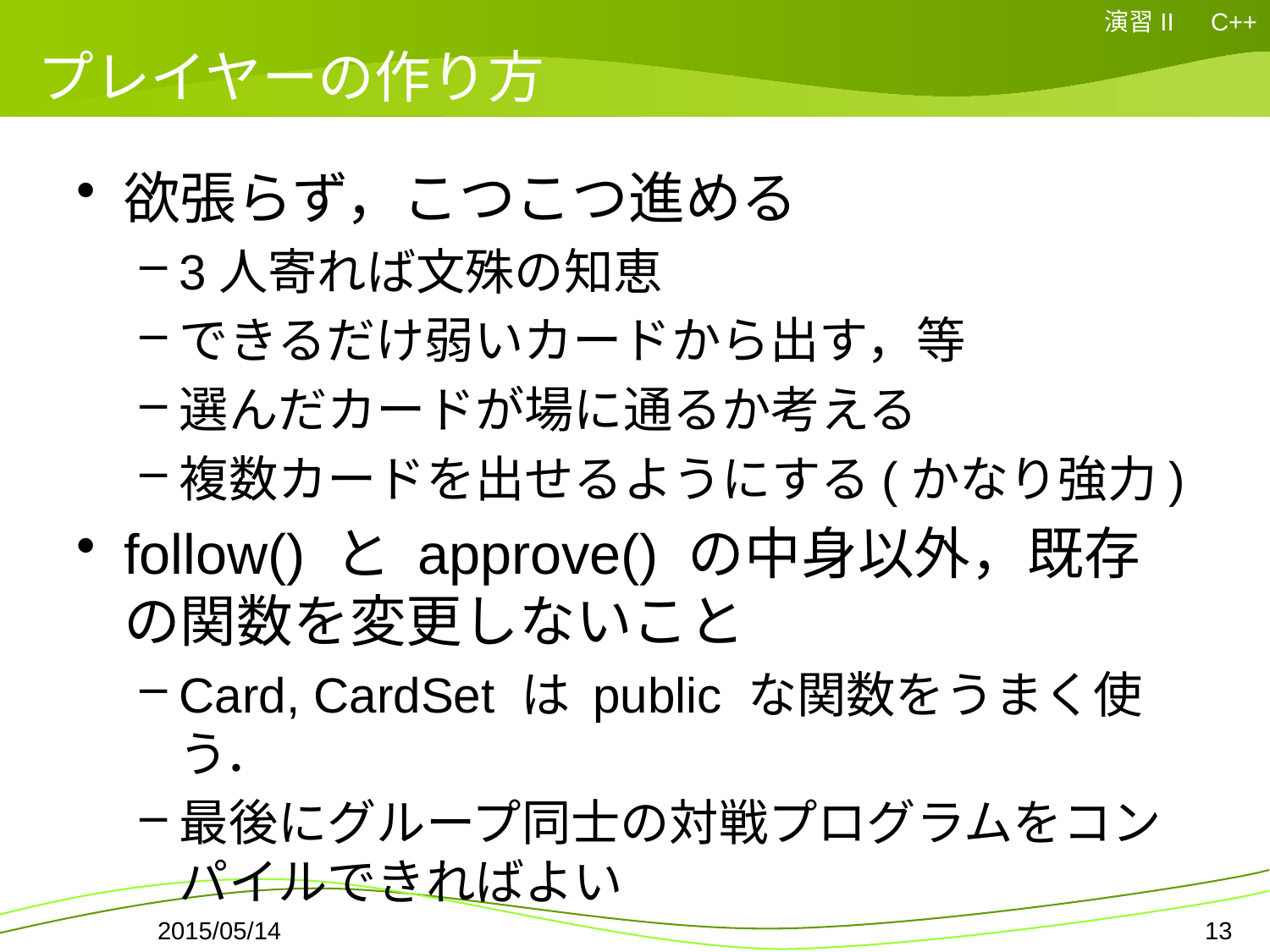

演習II　C++
# プレイヤーの作り方
欲張らず，こつこつ進める
3人寄れば文殊の知恵
できるだけ弱いカードから出す，等
選んだカードが場に通るか考える
複数カードを出せるようにする(かなり強力)
follow() と approve() の中身以外，既存の関数を変更しないこと
Card, CardSet は public な関数をうまく使う．
最後にグループ同士の対戦プログラムをコンパイルできればよい
2015/05/14
13